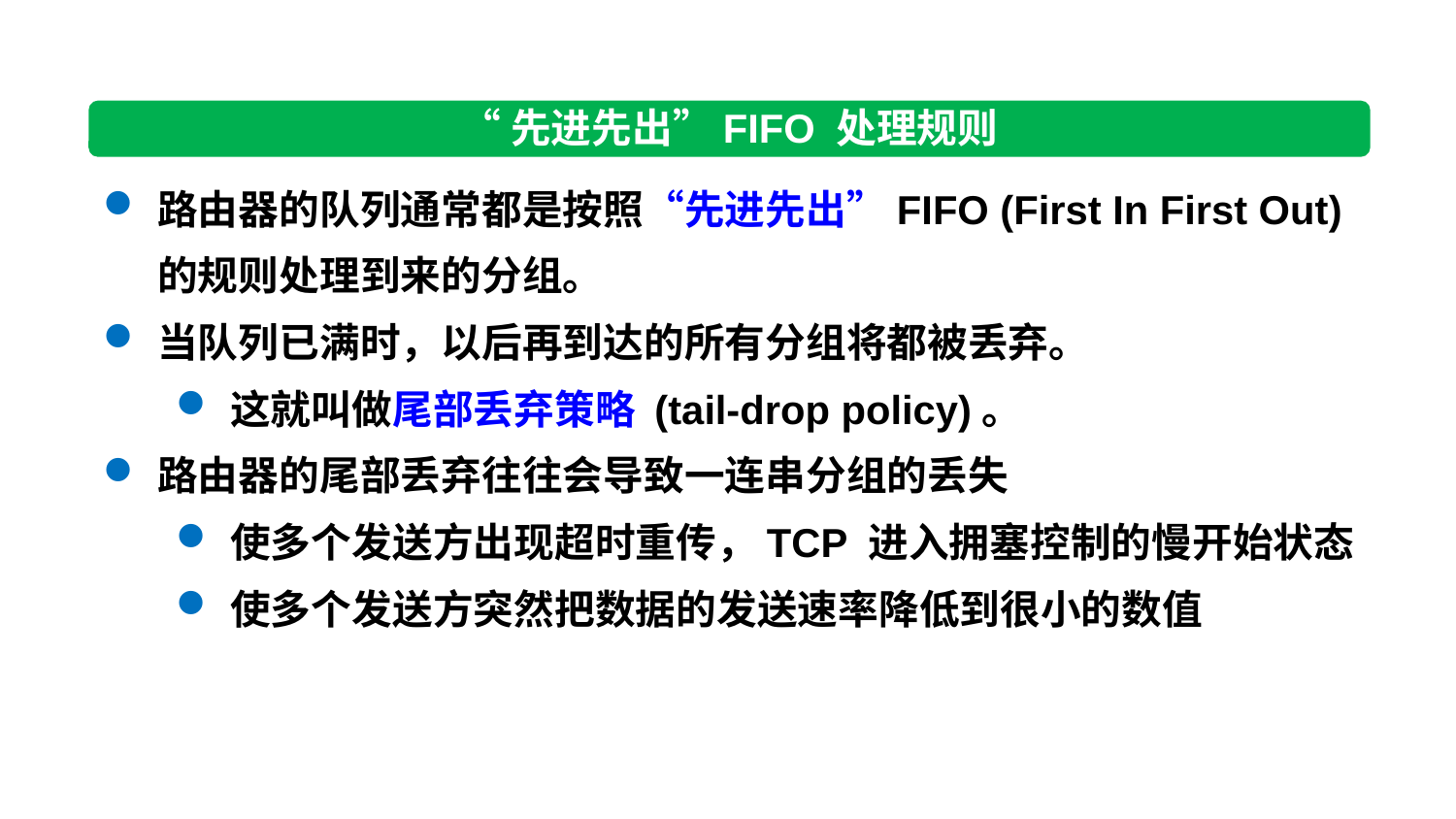

“先进先出”FIFO 处理规则

路由器的队列通常都是按照“先进先出”FIFO (First In First Out) 的规则处理到来的分组。
当队列已满时，以后再到达的所有分组将都被丢弃。
这就叫做尾部丢弃策略 (tail-drop policy)。
路由器的尾部丢弃往往会导致一连串分组的丢失
使多个发送方出现超时重传，TCP 进入拥塞控制的慢开始状态
使多个发送方突然把数据的发送速率降低到很小的数值
186